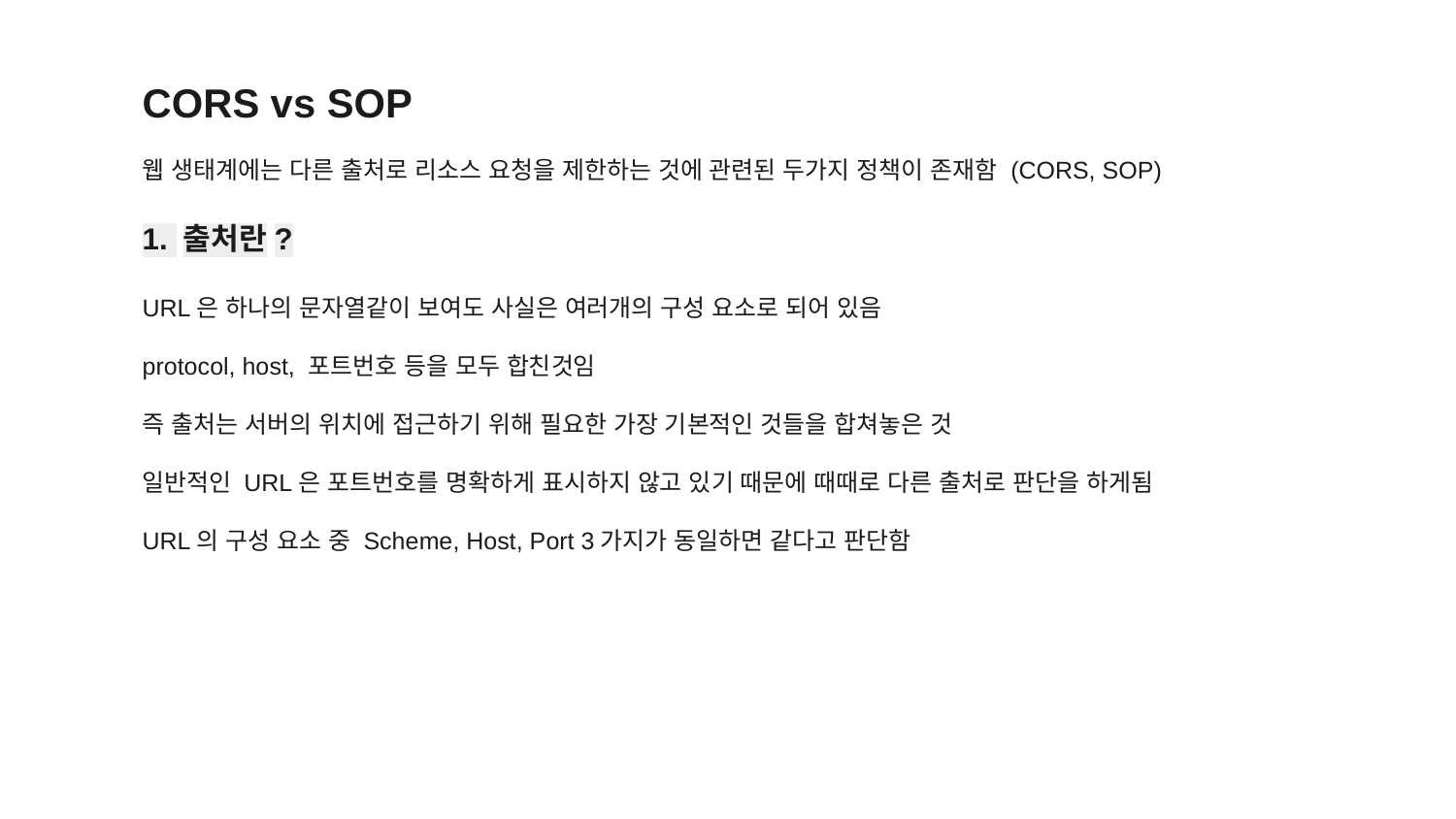

CORS vs SOP

웹 생태계에는 다른 출처로 리소스 요청을 제한하는 것에 관련된 두가지 정책이 존재함 (CORS, SOP)

1. 출처란?

URL은 하나의 문자열같이 보여도 사실은 여러개의 구성 요소로 되어 있음

protocol, host, 포트번호 등을 모두 합친것임

즉 출처는 서버의 위치에 접근하기 위해 필요한 가장 기본적인 것들을 합쳐놓은 것

일반적인 URL은 포트번호를 명확하게 표시하지 않고 있기 때문에 때때로 다른 출처로 판단을 하게됨

URL의 구성 요소 중 Scheme, Host, Port 3가지가 동일하면 같다고 판단함